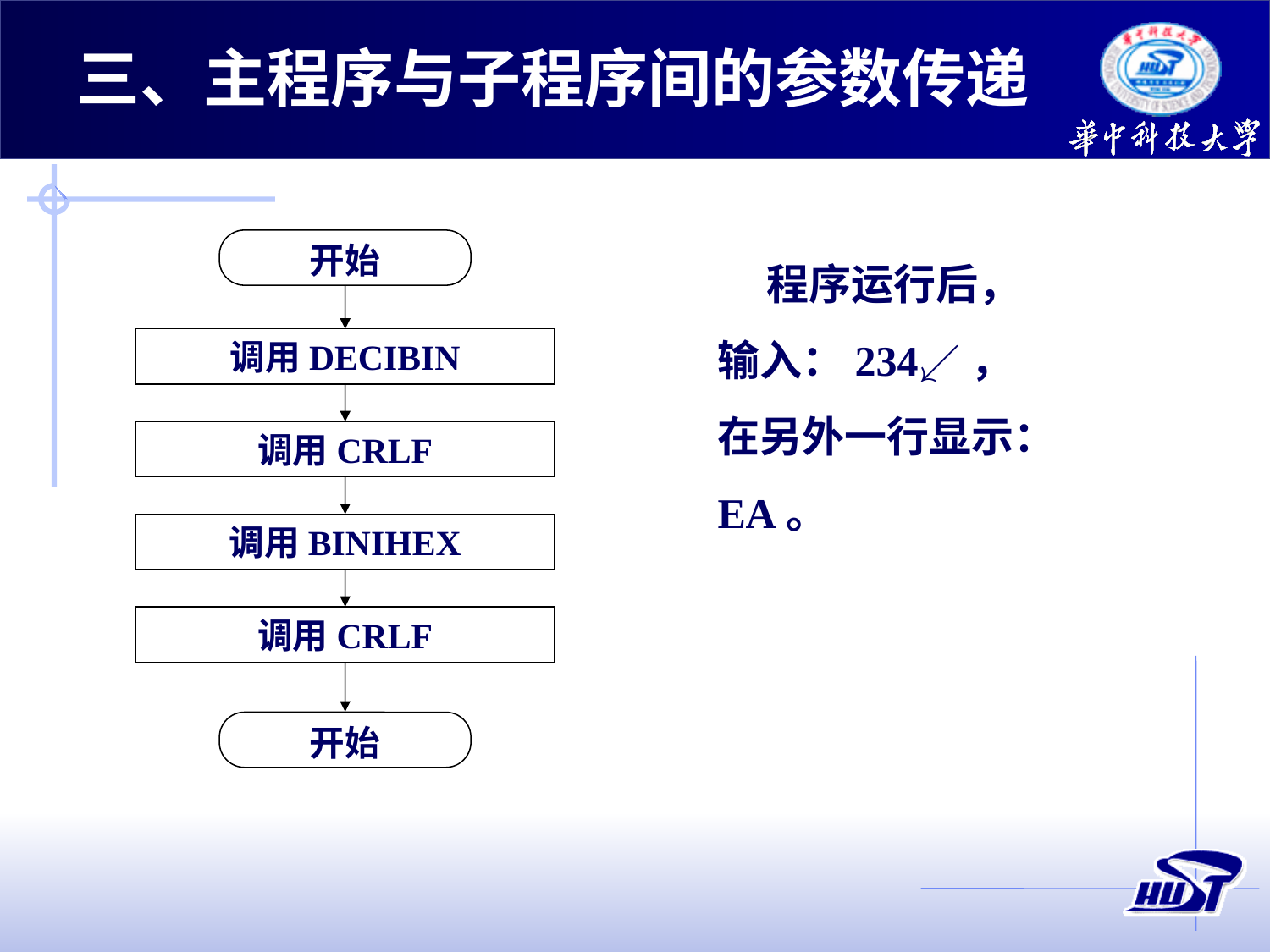

三、主程序与子程序间的参数传递
程序运行后，输入：234↙，在另外一行显示：EA。
开始

调用DECIBIN

调用CRLF

调用BINIHEX

调用CRLF

开始